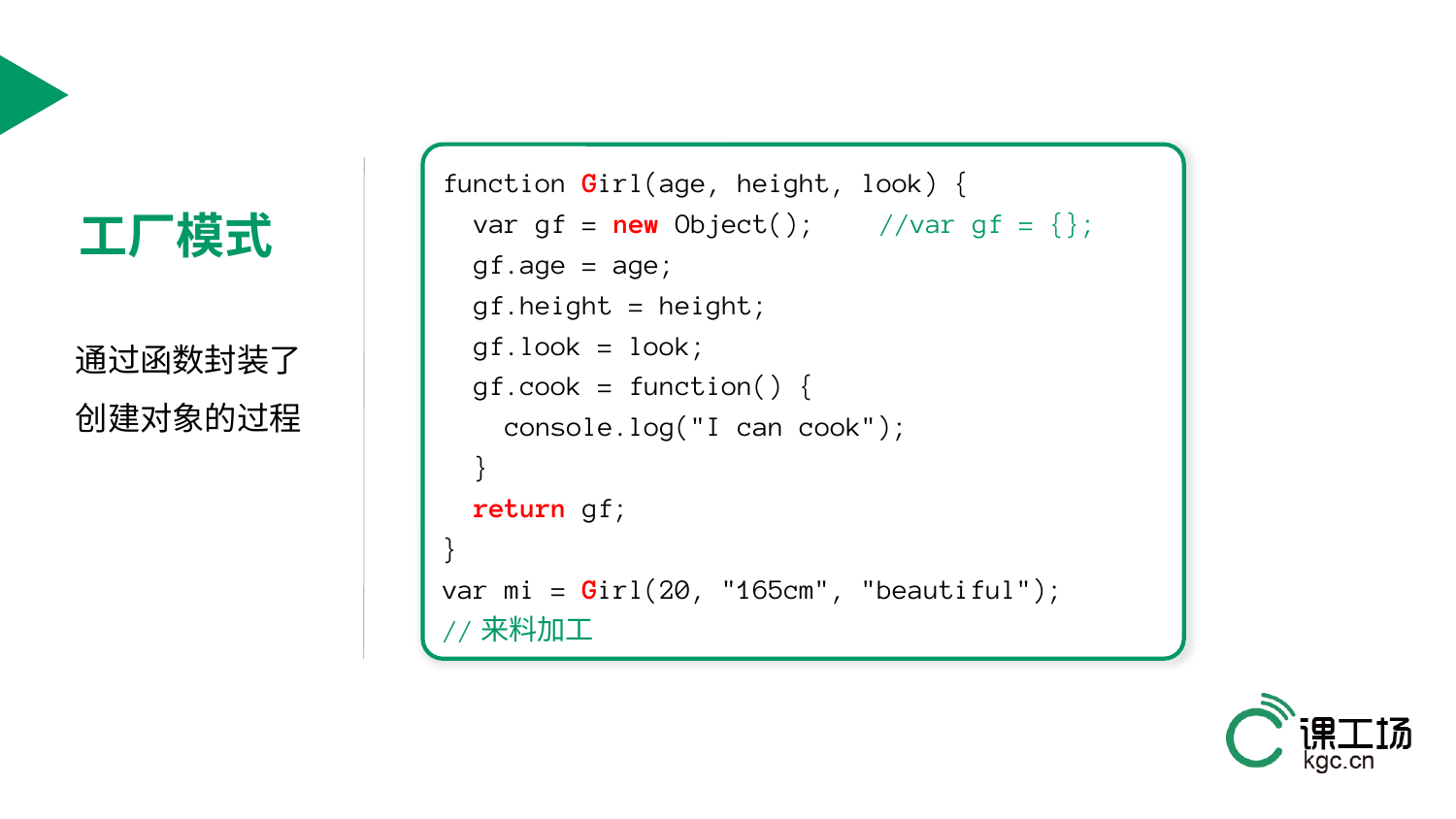

function Girl(age, height, look) {
  var gf = new Object();	//var gf = {};
  gf.age = age;
  gf.height = height;
  gf.look = look;
  gf.cook = function() {
    console.log("I can cook");
  }
  return gf;
}
var mi = Girl(20, "165cm", "beautiful");
//来料加工
工厂模式
通过函数封装了创建对象的过程